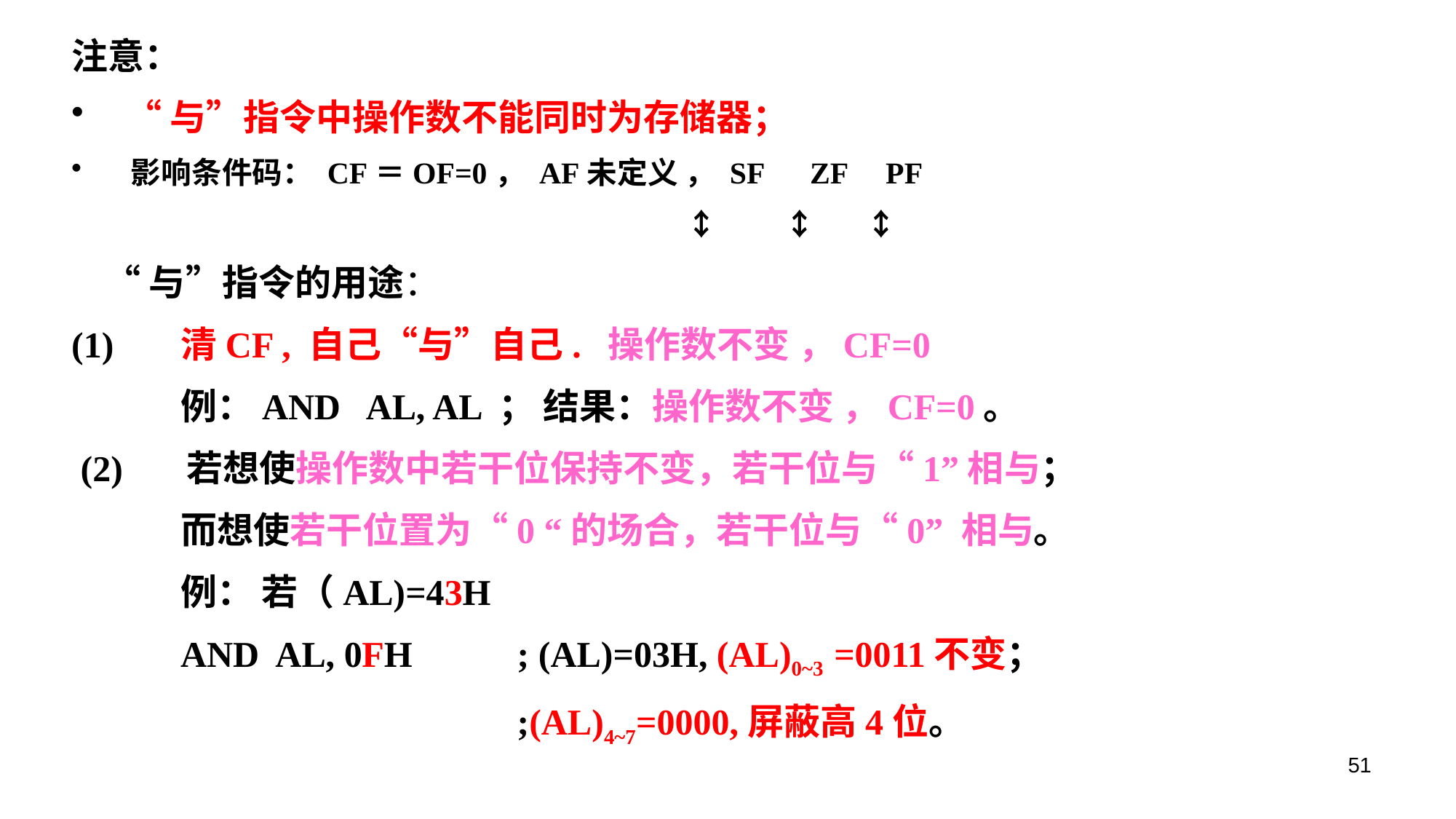

注意：
     “与”指令中操作数不能同时为存储器；
      影响条件码： CF＝OF=0， AF未定义 ， SF      ZF     PF
					          ↕　　↕  　 ↕
    “与”指令的用途：
(1)	清CF , 自己“与”自己.  操作数不变 ，CF=0
  	例：AND   AL, AL ； 结果：操作数不变 ，CF=0。
 (2)      若想使操作数中若干位保持不变，若干位与“1”相与；
	而想使若干位置为“0 “的场合，若干位与“0” 相与。
	例： 若（AL)=43H
 	AND  AL, 0FH	 ; (AL)=03H, (AL)0~3  =0011不变；
				 ;(AL)4~7=0000,屏蔽高4位。
51